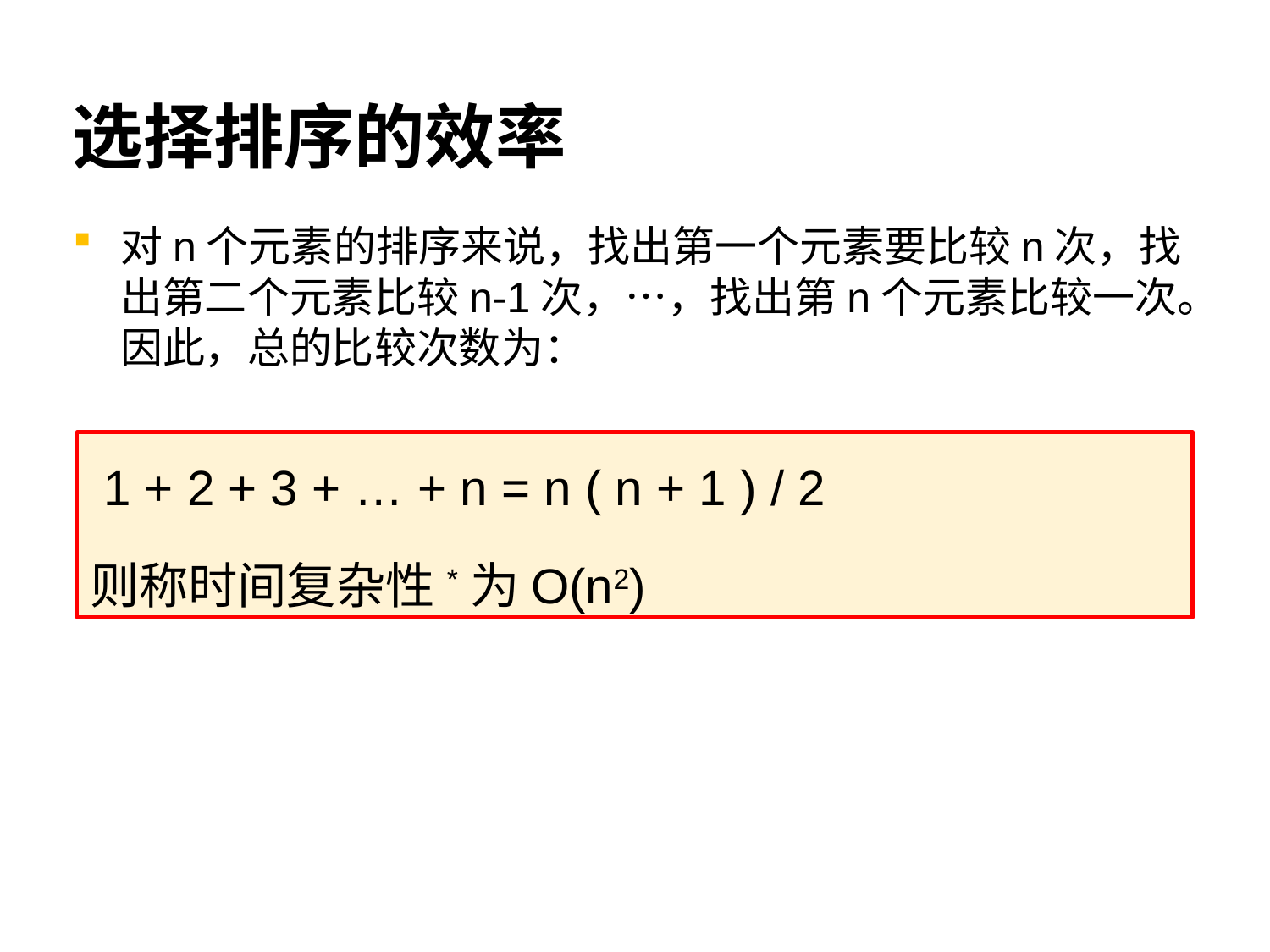

# 选择排序的效率
对n个元素的排序来说，找出第一个元素要比较n次，找出第二个元素比较n-1次，…，找出第n个元素比较一次。因此，总的比较次数为：

 1 + 2 + 3 + … + n = n ( n + 1 ) / 2
则称时间复杂性*为O(n2)